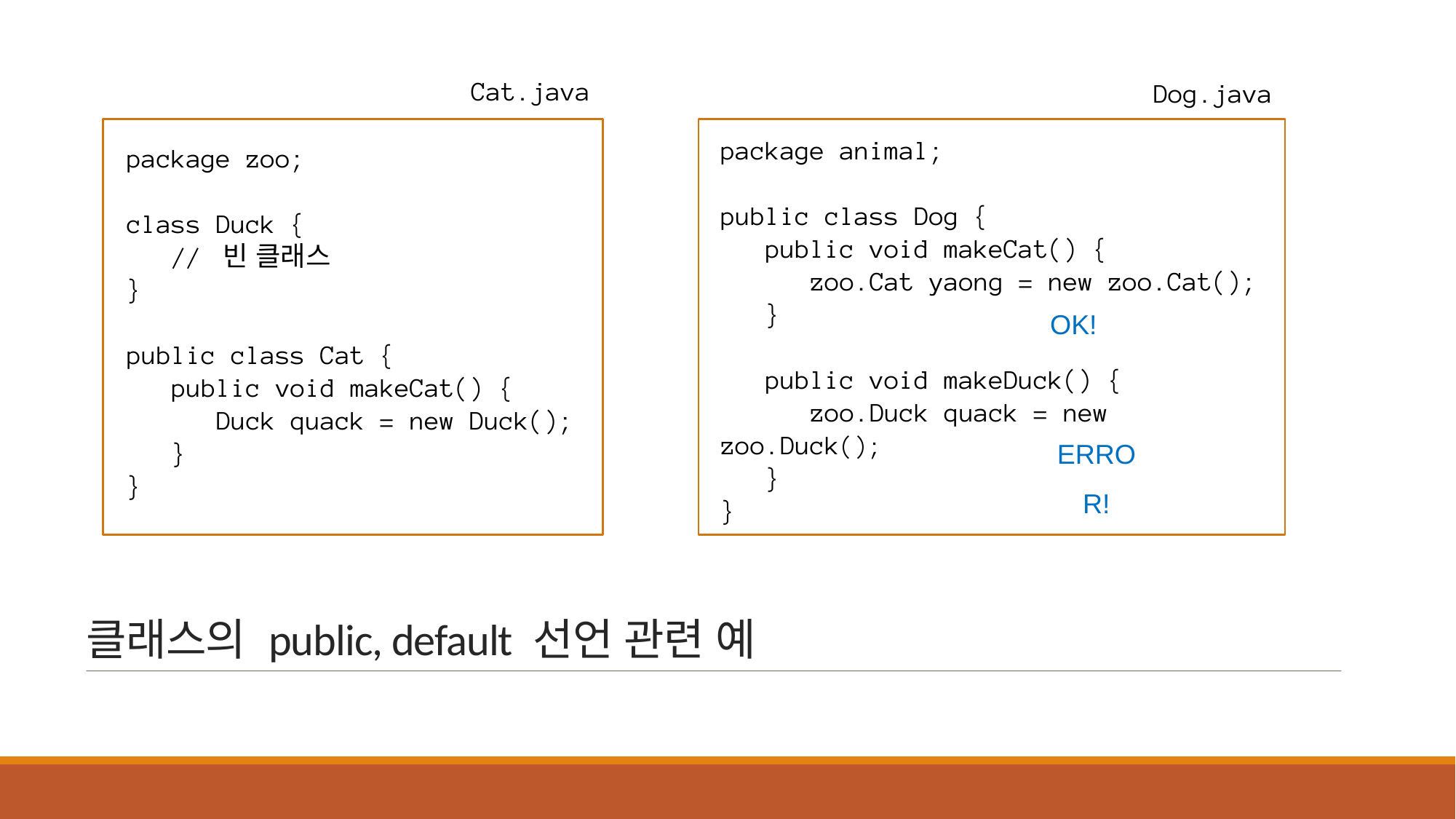

Cat.java
Dog.java

package animal;

public class Dog {
   public void makeCat() {
      zoo.Cat yaong = new zoo.Cat();
   }

   public void makeDuck() {
      zoo.Duck quack = new zoo.Duck();
   }
}

package zoo;

class Duck {
   // 빈 클래스
}

public class Cat {
   public void makeCat() {
      Duck quack = new Duck();
   }
}
OK!
ERROR!
클래스의 public, default 선언 관련 예